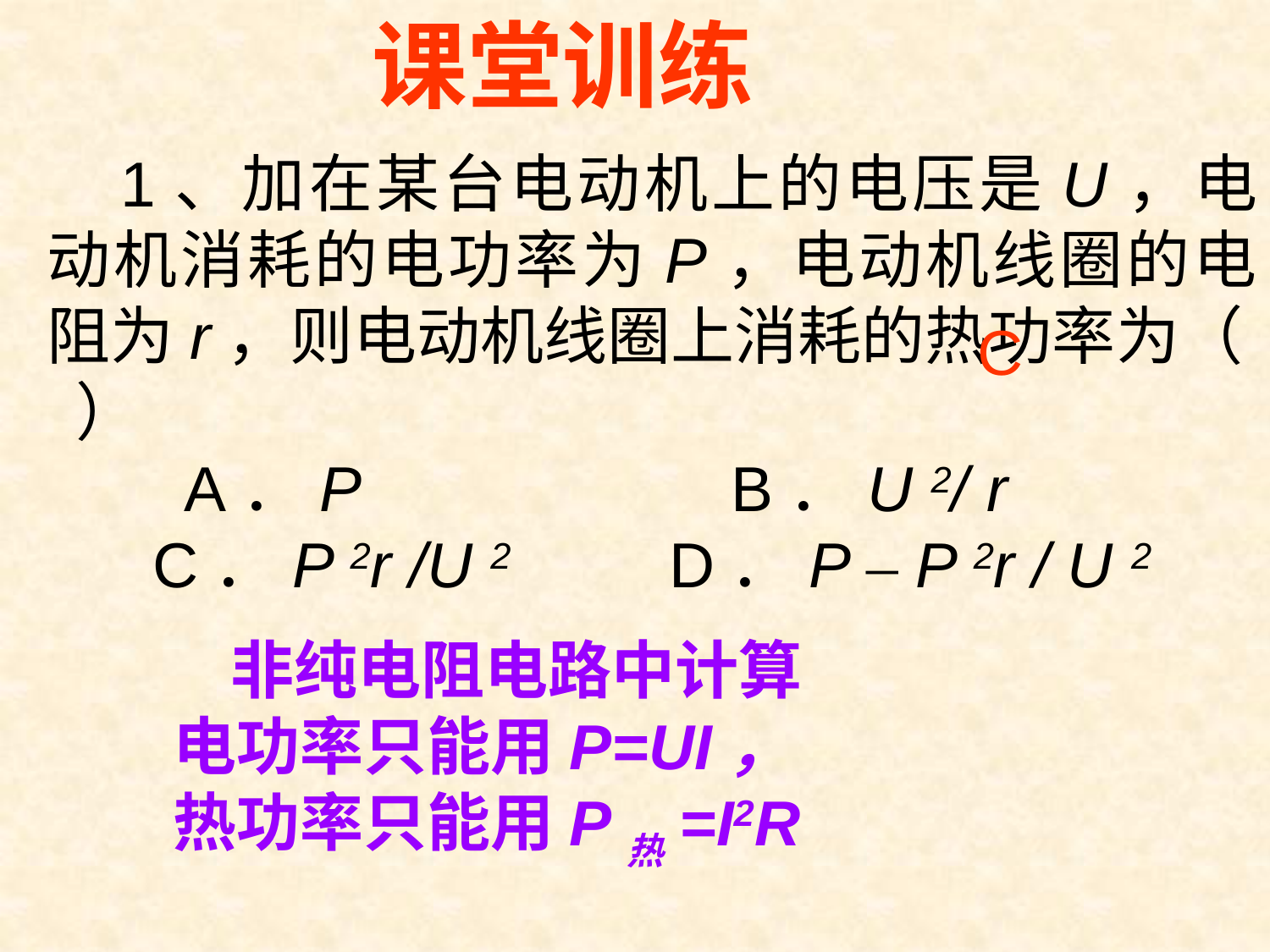

课堂训练
　1、加在某台电动机上的电压是U，电动机消耗的电功率为P，电动机线圈的电阻为r，则电动机线圈上消耗的热功率为（    ）
   　A．P                     B．U 2/ r
      C．P 2r /U 2         D．P – P 2r / U 2
C

           非纯电阻电路中计算
       电功率只能用P=UI，
       热功率只能用P热=I2R